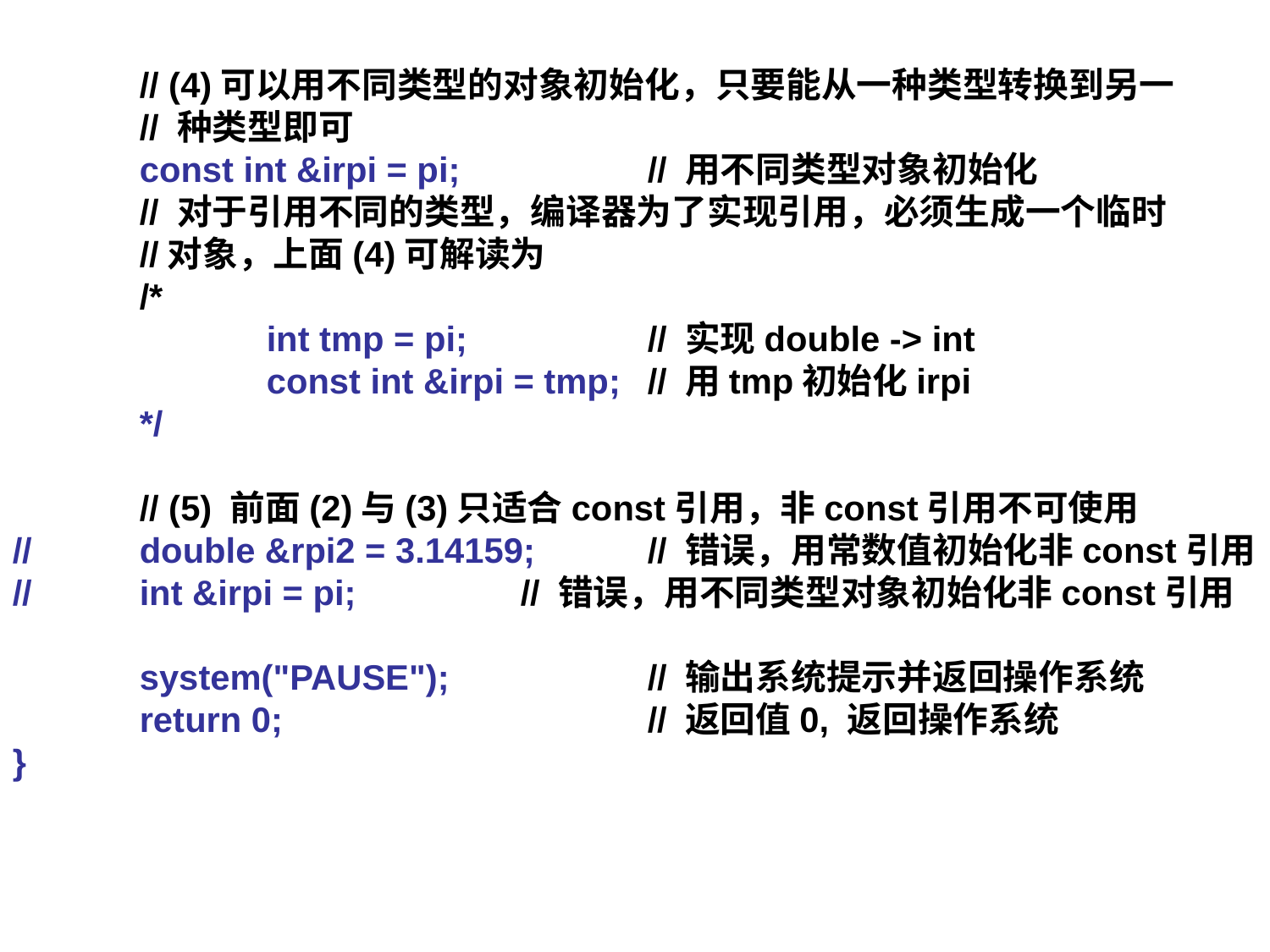

// (4)可以用不同类型的对象初始化，只要能从一种类型转换到另一
	// 种类型即可
	const int &irpi = pi;		// 用不同类型对象初始化
	// 对于引用不同的类型，编译器为了实现引用，必须生成一个临时
	//对象，上面(4)可解读为
	/*
		int tmp = pi; 		// 实现double -> int
		const int &irpi = tmp;	// 用tmp初始化irpi
	*/

	// (5) 前面(2)与(3)只适合const引用，非const引用不可使用
//	double &rpi2 = 3.14159;	// 错误，用常数值初始化非const引用
//	int &irpi = pi;		// 错误，用不同类型对象初始化非const引用

	system("PAUSE");		// 输出系统提示并返回操作系统
	return 0;        			// 返回值0, 返回操作系统
}